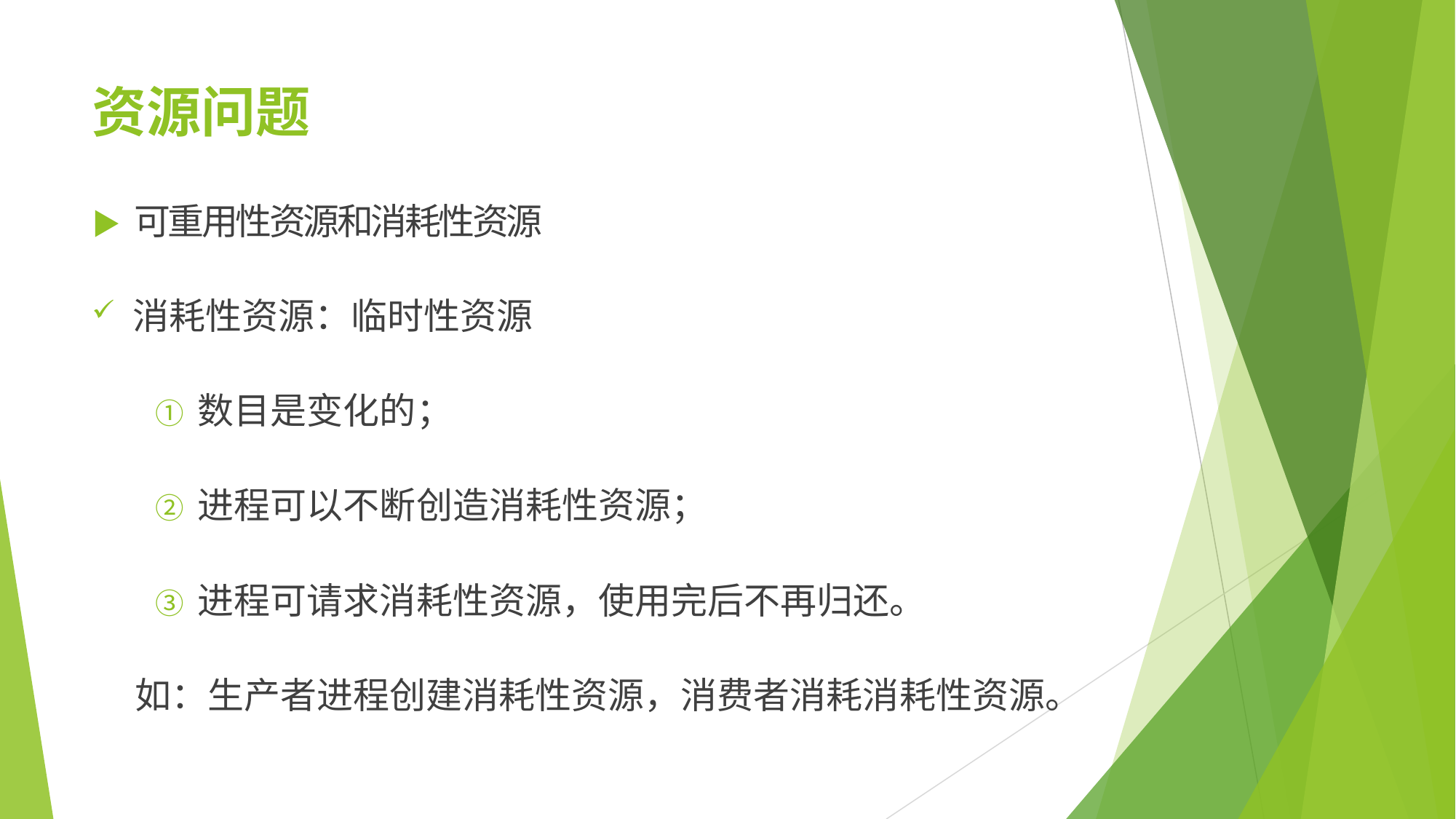

# 资源问题
▶	可重用性资源和消耗性资源

消耗性资源：临时性资源

① 数目是变化的；

② 进程可以不断创造消耗性资源；

③ 进程可请求消耗性资源，使用完后不再归还。

如：生产者进程创建消耗性资源，消费者消耗消耗性资源。